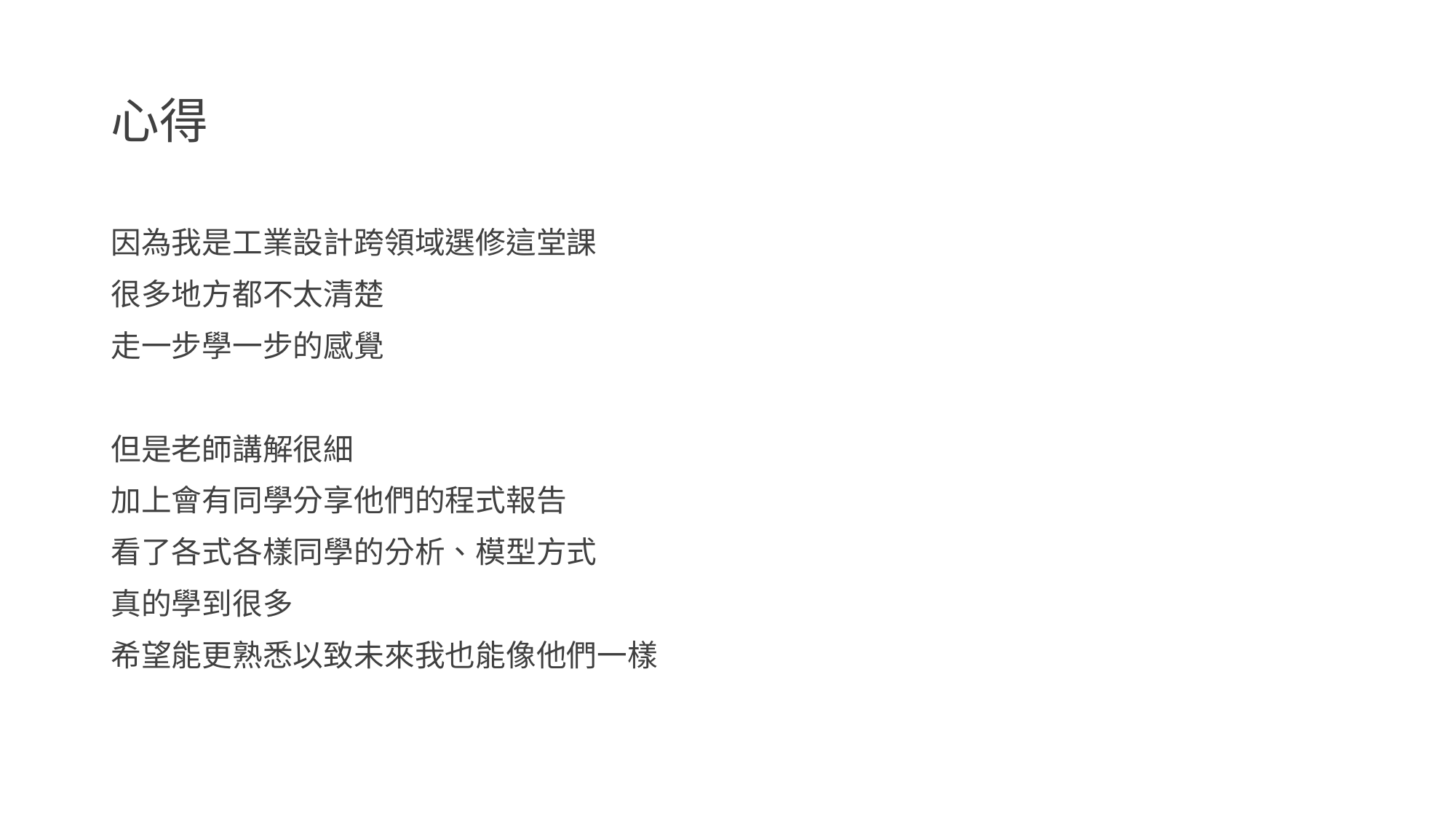

# 心得
因為我是工業設計跨領域選修這堂課
很多地方都不太清楚
走一步學一步的感覺

但是老師講解很細
加上會有同學分享他們的程式報告
看了各式各樣同學的分析、模型方式
真的學到很多
希望能更熟悉以致未來我也能像他們一樣